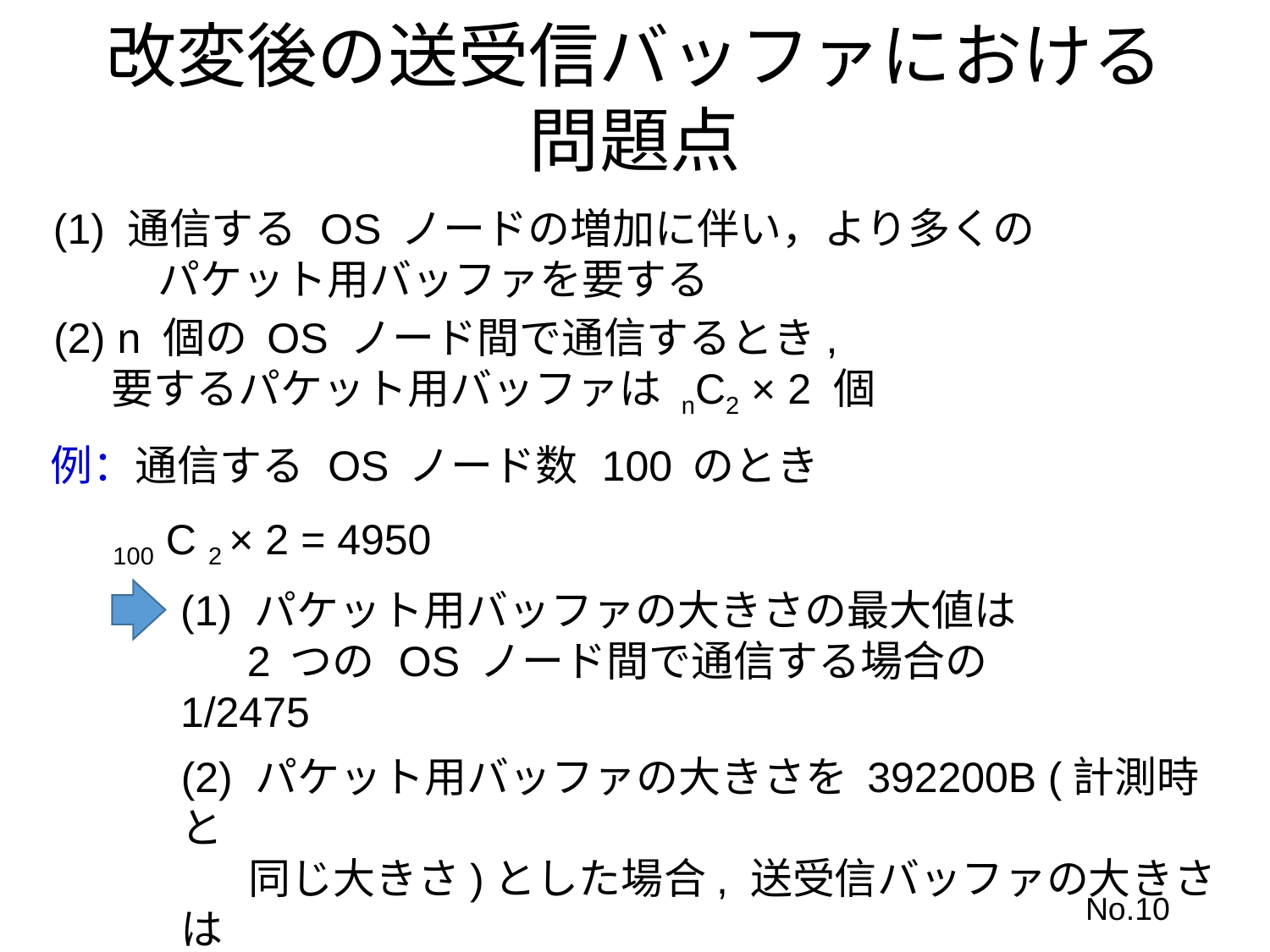

改変後の送受信バッファにおける
問題点
(1) 通信する OS ノードの増加に伴い，より多くの
       パケット用バッファを要する
(2) n 個の OS ノード間で通信するとき,
     要するパケット用バッファは nC2 × 2 個

例：通信する OS ノード数 100 のとき
100 C 2 × 2 = 4950
(1) パケット用バッファの大きさの最大値は
       2 つの OS ノード間で通信する場合の 1/2475

(2) パケット用バッファの大きさを 392200B (計測時と
      同じ大きさ)とした場合, 送受信バッファの大きさは
      約 1.8GB
No.10